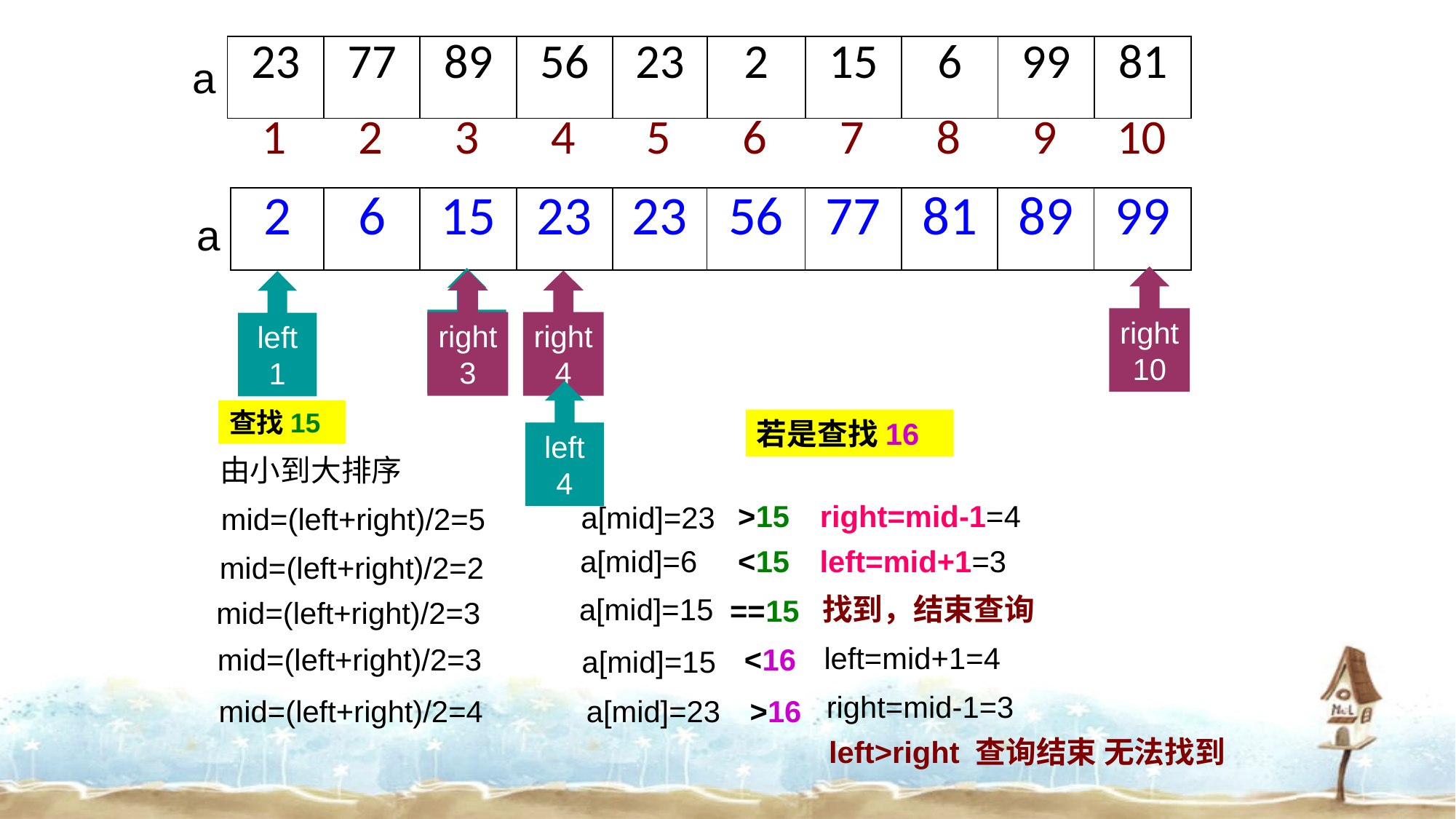

| 23 | 77 | 89 | 56 | 23 | 2 | 15 | 6 | 99 | 81 |
| --- | --- | --- | --- | --- | --- | --- | --- | --- | --- |
a
| 1 | 2 | 3 | 4 | 5 | 6 | 7 | 8 | 9 | 10 |
| --- | --- | --- | --- | --- | --- | --- | --- | --- | --- |
| 2 | 6 | 15 | 23 | 23 | 56 | 77 | 81 | 89 | 99 |
| --- | --- | --- | --- | --- | --- | --- | --- | --- | --- |
a
right
10
 left
3
right
3
right
4
 left
1
 left
4
查找15
若是查找16
由小到大排序
>15
right=mid-1=4
a[mid]=23
mid=(left+right)/2=5
a[mid]=6
<15
left=mid+1=3
mid=(left+right)/2=2
找到，结束查询
a[mid]=15
==15
mid=(left+right)/2=3
left=mid+1=4
mid=(left+right)/2=3
<16
a[mid]=15
right=mid-1=3
mid=(left+right)/2=4
a[mid]=23
>16
left>right 查询结束 无法找到